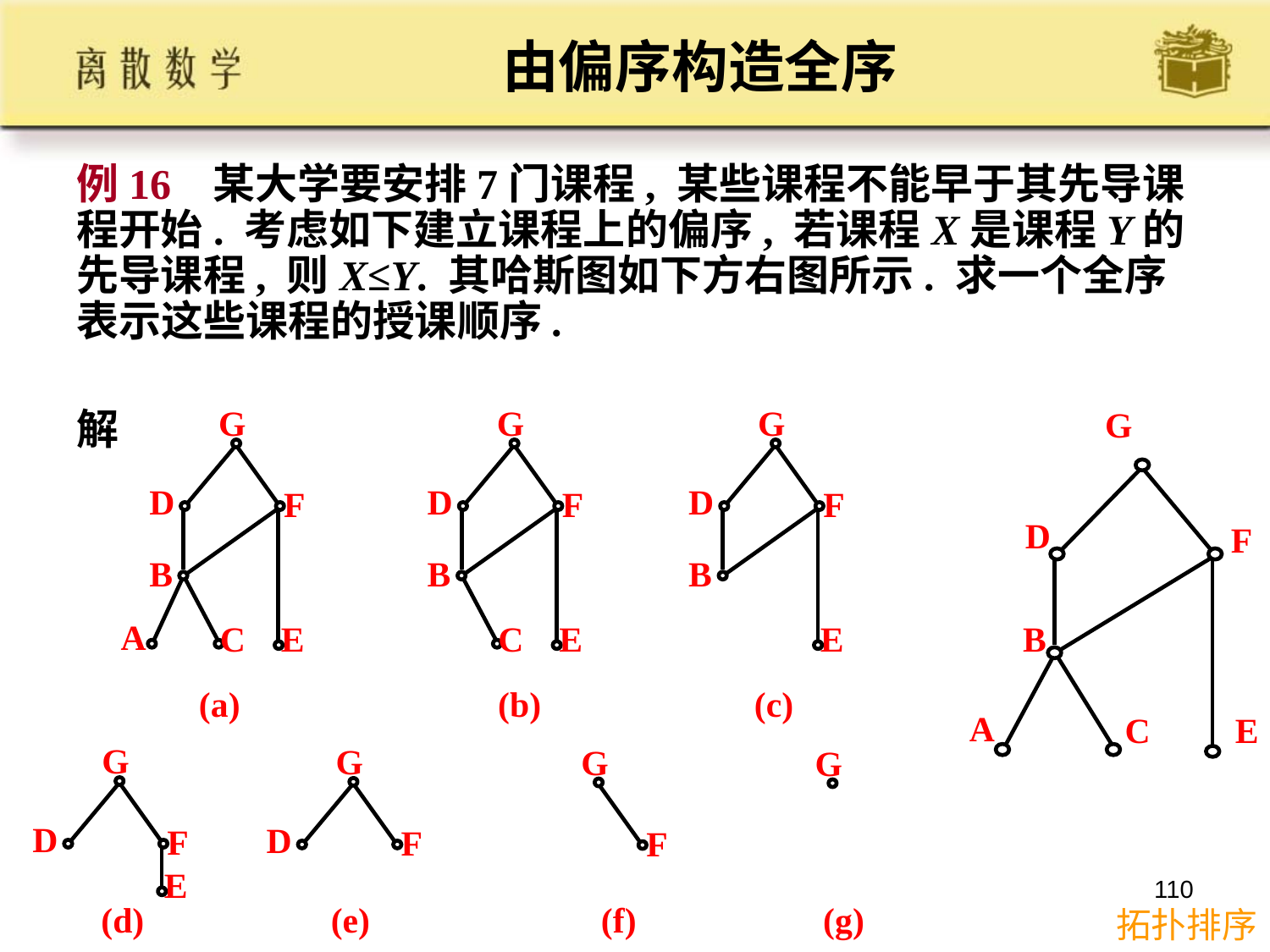

# 由偏序构造全序
例16   某大学要安排7门课程, 某些课程不能早于其先导课程开始. 考虑如下建立课程上的偏序, 若课程X是课程Y的先导课程, 则X≤Y. 其哈斯图如下方右图所示. 求一个全序表示这些课程的授课顺序.

解

G
G
G

D
D
D
F
F
F

B
B
B

A
C
E
C
E
E

                (a)                             (b)                        (c)
G
G
G
G

D
D
F
F
F

E

     (d)                     (e)                          (f)                     (g)
G

    D
  F

     B

   A
  C
   E

110
拓扑排序